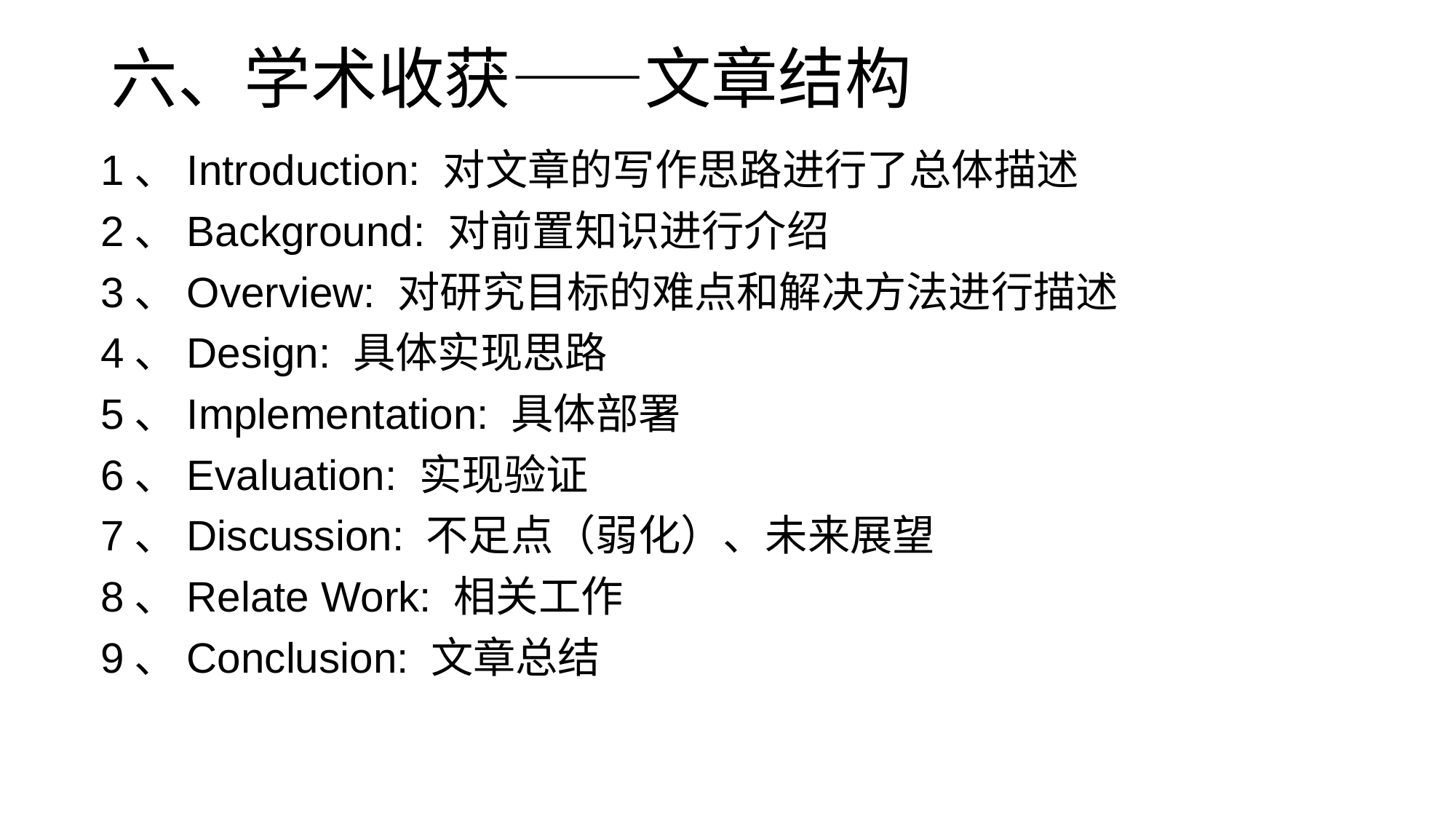

# 六、学术收获——文章结构
1、Introduction: 对文章的写作思路进行了总体描述
2、Background: 对前置知识进行介绍
3、Overview: 对研究目标的难点和解决方法进行描述
4、Design: 具体实现思路
5、Implementation: 具体部署
6、Evaluation: 实现验证
7、Discussion: 不足点（弱化）、未来展望
8、Relate Work: 相关工作
9、Conclusion: 文章总结